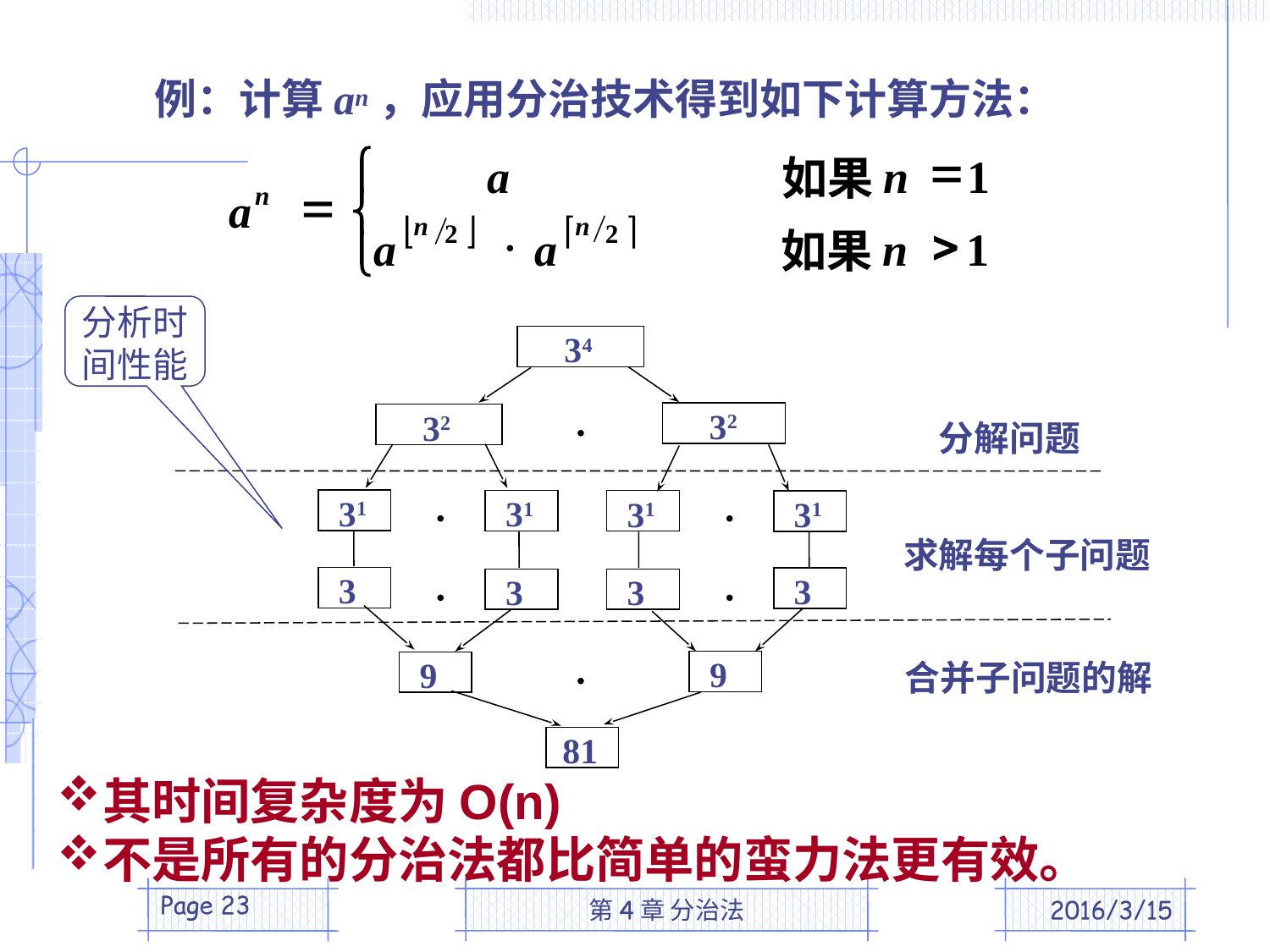

例：计算an，应用分治技术得到如下计算方法：

=

a
n
1
如果
=
n
a

n
n

⋅

>
2
2

a
a
n
1
如果

分析时
间性能
     34

     32
     32
分解问题

  31
  31
  31
  31

求解每个子问题
  3
  3
  3
  3

  9
  9
合并子问题的解

 81
⋅

⋅
⋅
⋅
⋅
⋅
其时间复杂度为O(n)
不是所有的分治法都比简单的蛮力法更有效。
Page 23
第4章 分治法
2016/3/15